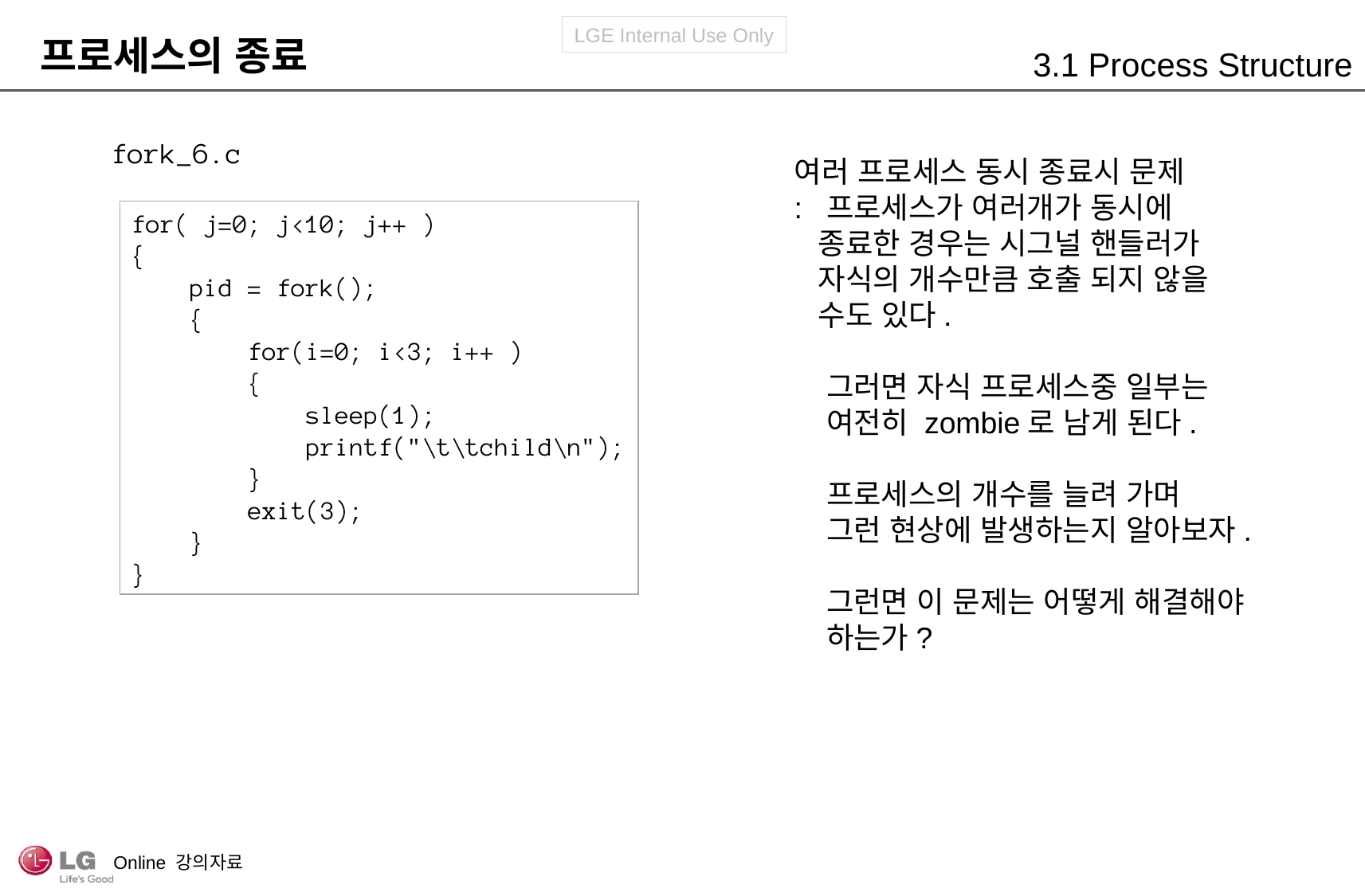

프로세스의 종료
3.1 Process Structure

fork_6.c
여러 프로세스 동시 종료시 문제
:  프로세스가 여러개가 동시에
  종료한 경우는 시그널 핸들러가
  자식의 개수만큼 호출 되지 않을
  수도 있다.

   그러면 자식 프로세스중 일부는
   여전히 zombie로 남게 된다.

   프로세스의 개수를 늘려 가며
   그런 현상에 발생하는지 알아보자.

   그런면 이 문제는 어떻게 해결해야
   하는가?
for( j=0; j<10; j++ )
{
    pid = fork();
    {
        for(i=0; i<3; i++ )
        {
            sleep(1);
            printf("\t\tchild\n");
        }
        exit(3);
    }
}